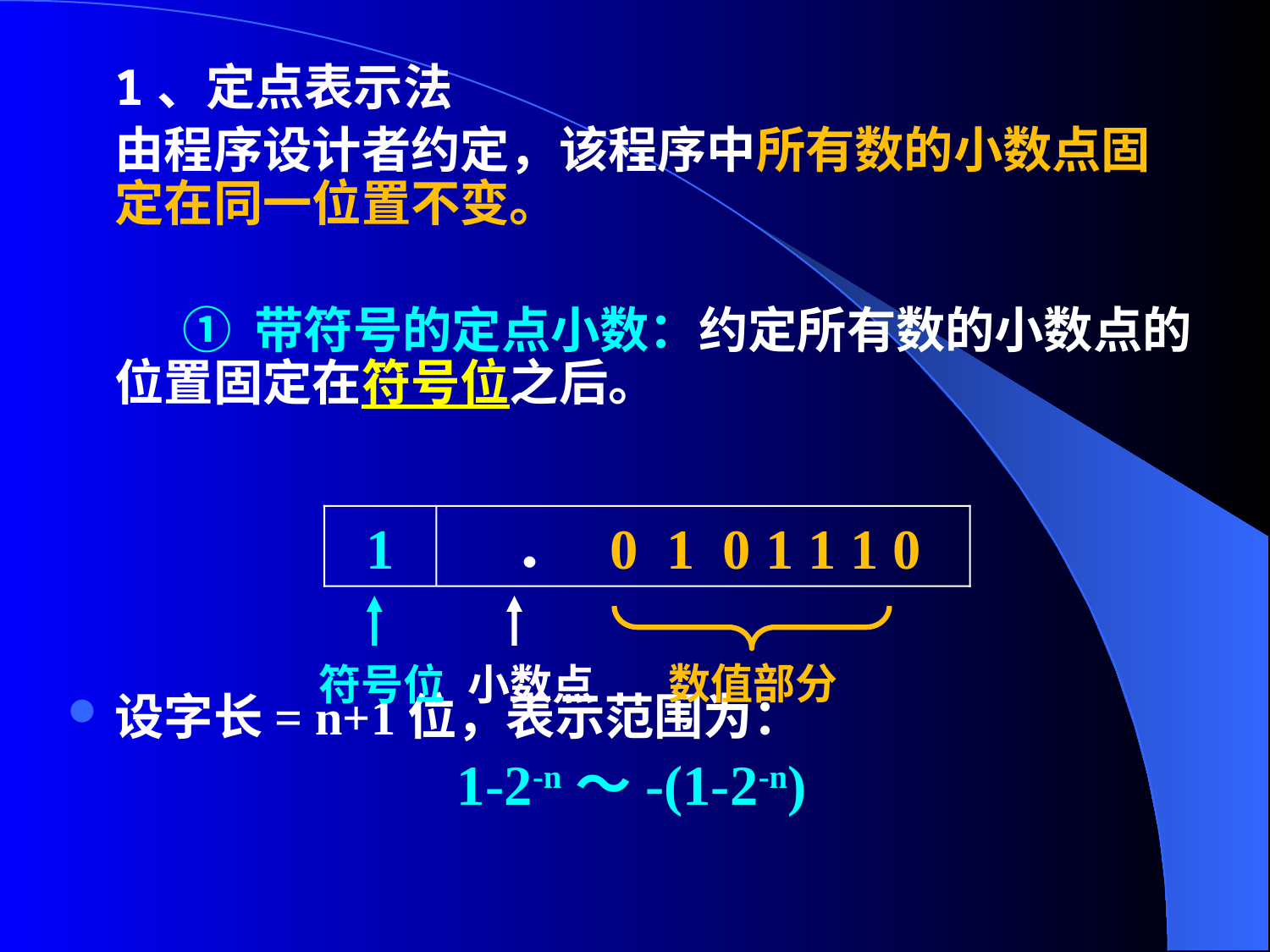

1、定点表示法
	由程序设计者约定，该程序中所有数的小数点固定在同一位置不变。

	      ① 带符号的定点小数：约定所有数的小数点的位置固定在符号位之后。

设字长= n+1位，表示范围为：
1-2-n～-(1-2-n)

1

    ．  0  1  0 1 1 1 0

数值部分
符号位
小数点